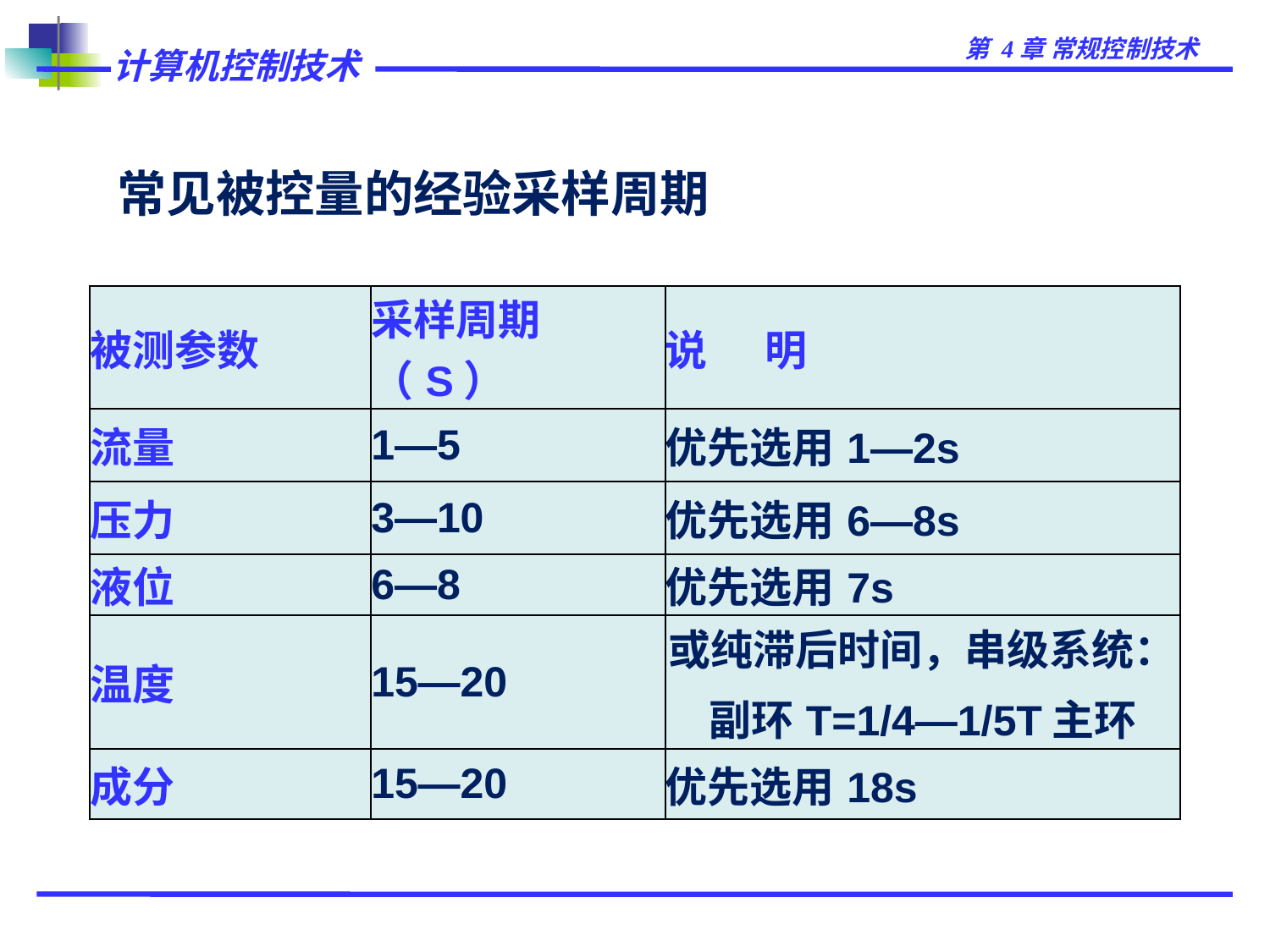

常见被控量的经验采样周期

| 被测参数 | 采样周期（S） | 说 明 |
| --- | --- | --- |
| 流量 | 1—5 | 优先选用1—2s |
| 压力 | 3—10 | 优先选用6—8s |
| 液位 | 6—8 | 优先选用7s |
| 温度 | 15—20 | 或纯滞后时间，串级系统： 副环T=1/4—1/5T主环 |
| 成分 | 15—20 | 优先选用18s |